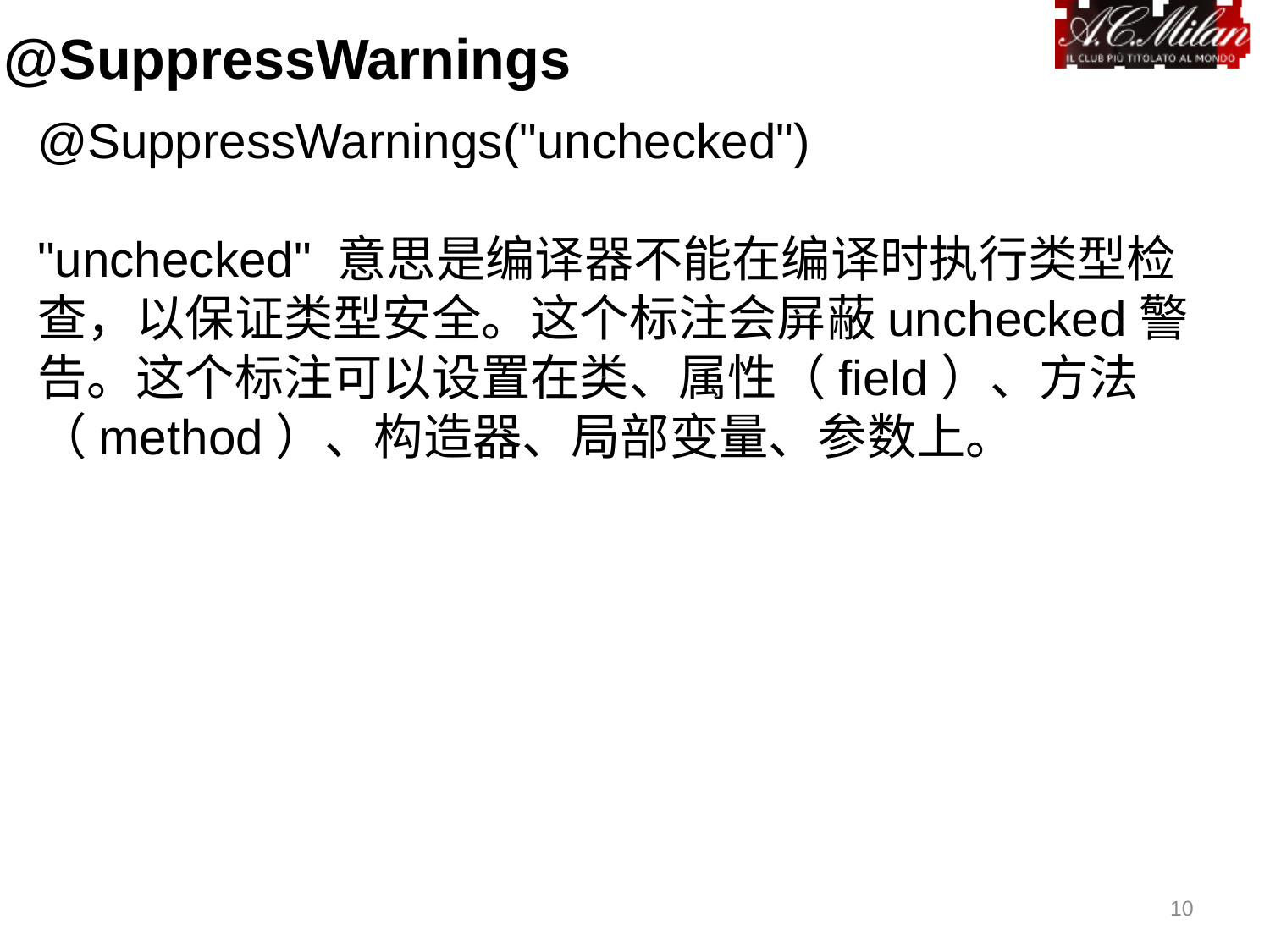

@SuppressWarnings
@SuppressWarnings("unchecked")

"unchecked" 意思是编译器不能在编译时执行类型检查，以保证类型安全。这个标注会屏蔽unchecked警告。这个标注可以设置在类、属性（field）、方法（method）、构造器、局部变量、参数上。

10